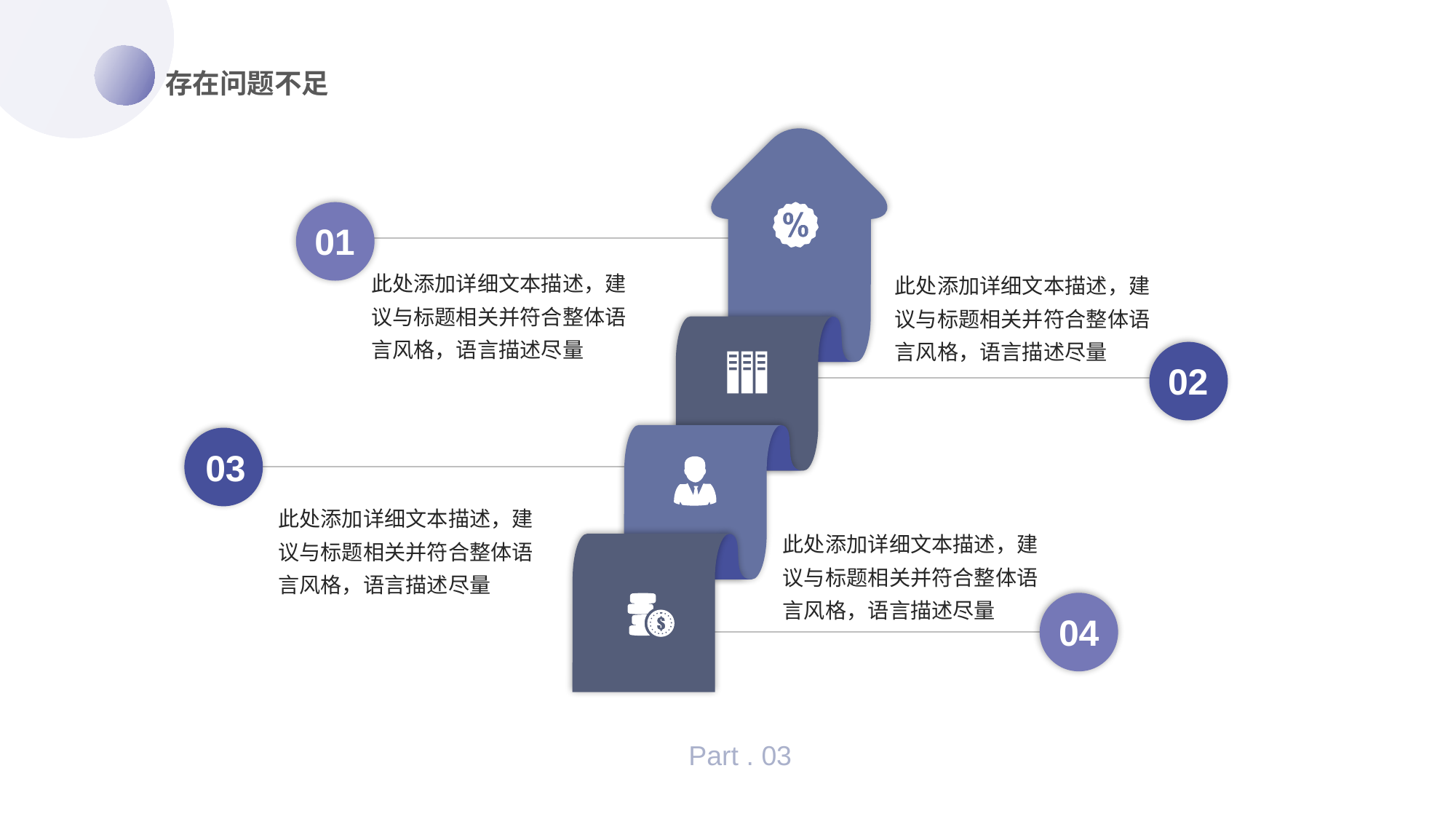

存在问题不足

01

此处添加详细文本描述，建议与标题相关并符合整体语言风格，语言描述尽量
此处添加详细文本描述，建议与标题相关并符合整体语言风格，语言描述尽量

02

03

此处添加详细文本描述，建议与标题相关并符合整体语言风格，语言描述尽量
此处添加详细文本描述，建议与标题相关并符合整体语言风格，语言描述尽量

04

Part . 03